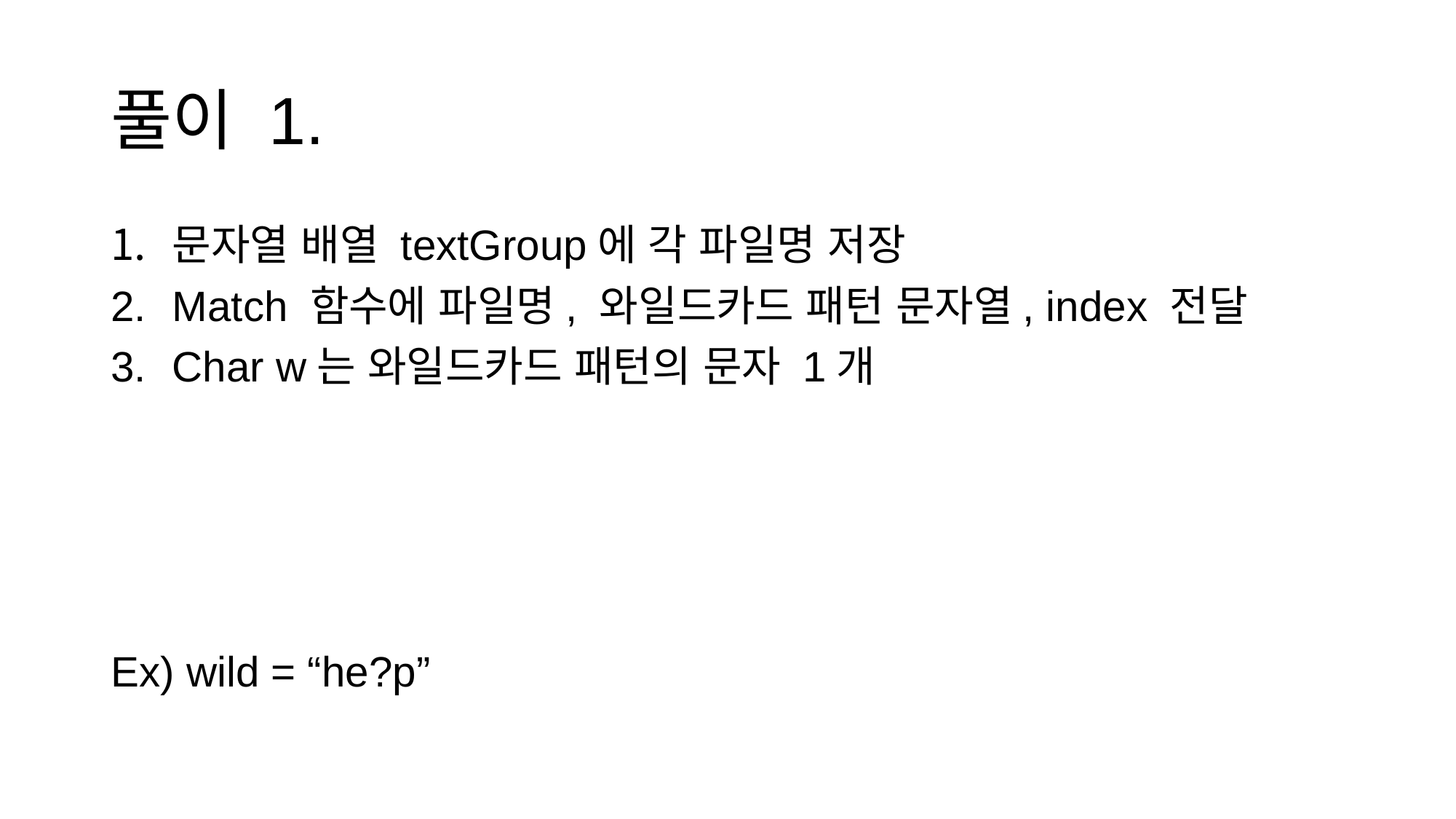

# 풀이 1.
문자열 배열 textGroup에 각 파일명 저장
Match 함수에 파일명, 와일드카드 패턴 문자열, index 전달
Char w는 와일드카드 패턴의 문자 1개

Ex) wild = “he?p”